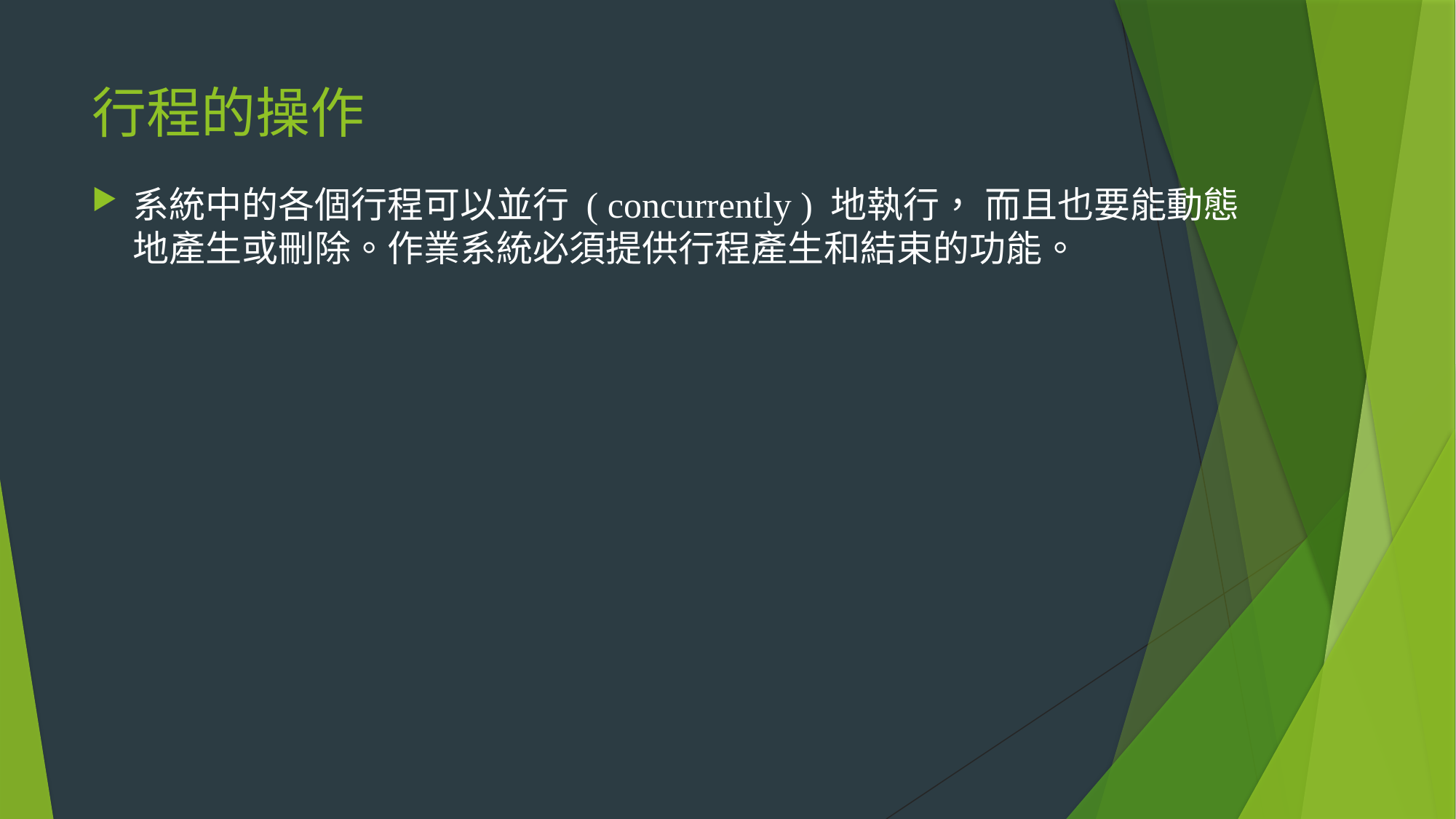

# 行程的操作
系統中的各個行程可以並行 ( concurrently ) 地執行， 而且也要能動態地產生或刪除。作業系統必須提供行程產生和結束的功能。